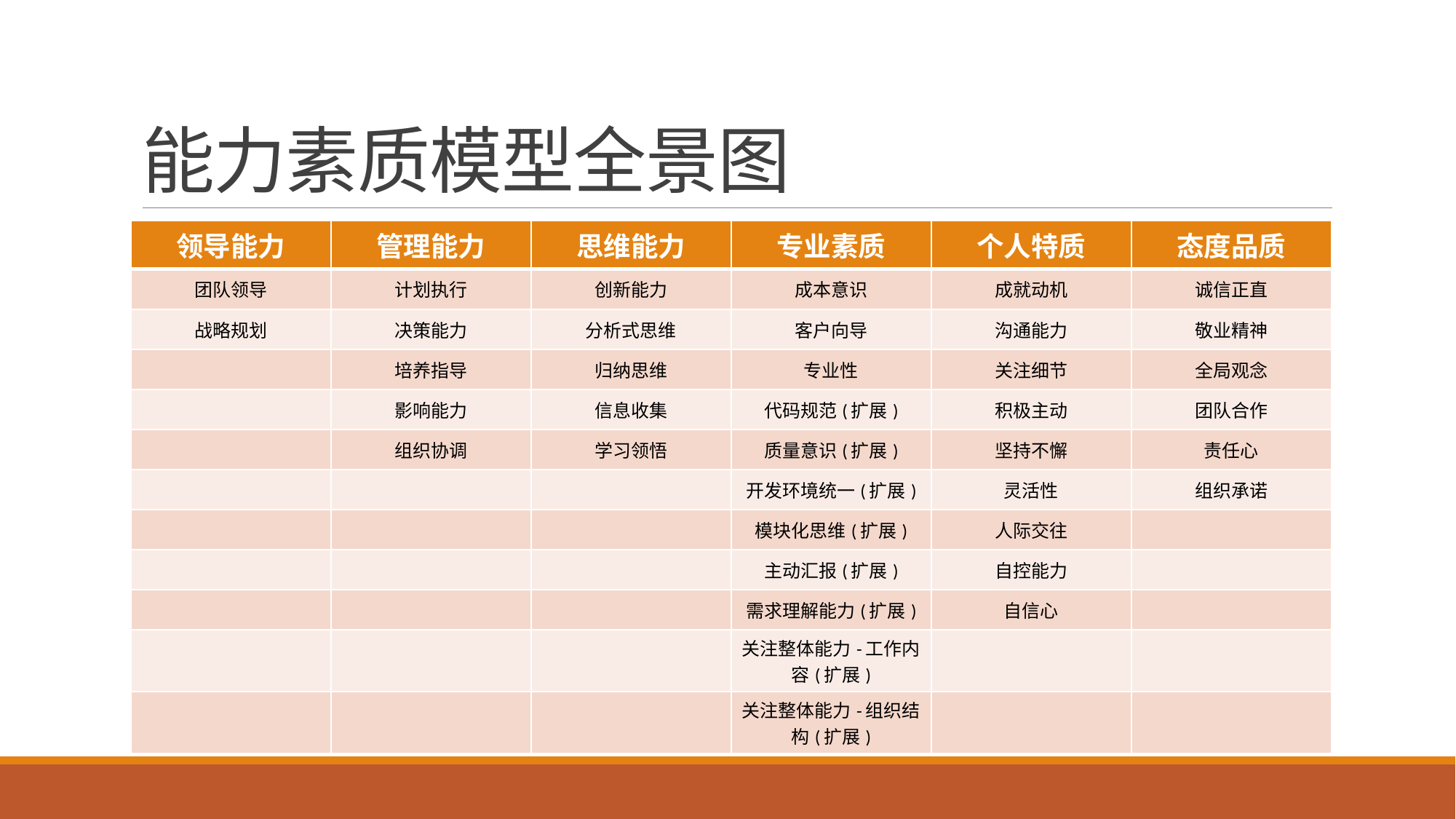

# 能力素质模型全景图
| 领导能力 | 管理能力 | 思维能力 | 专业素质 | 个人特质 | 态度品质 |
| --- | --- | --- | --- | --- | --- |
| 团队领导 | 计划执行 | 创新能力 | 成本意识 | 成就动机 | 诚信正直 |
| 战略规划 | 决策能力 | 分析式思维 | 客户向导 | 沟通能力 | 敬业精神 |
|  | 培养指导 | 归纳思维 | 专业性 | 关注细节 | 全局观念 |
|  | 影响能力 | 信息收集 | 代码规范(扩展) | 积极主动 | 团队合作 |
|  | 组织协调 | 学习领悟 | 质量意识(扩展) | 坚持不懈 | 责任心 |
|  |  |  | 开发环境统一(扩展) | 灵活性 | 组织承诺 |
|  |  |  | 模块化思维(扩展) | 人际交往 |  |
|  |  |  | 主动汇报(扩展) | 自控能力 |  |
|  |  |  | 需求理解能力(扩展) | 自信心 |  |
|  |  |  | 关注整体能力-工作内容(扩展) |  |  |
|  |  |  | 关注整体能力-组织结构(扩展) |  |  |